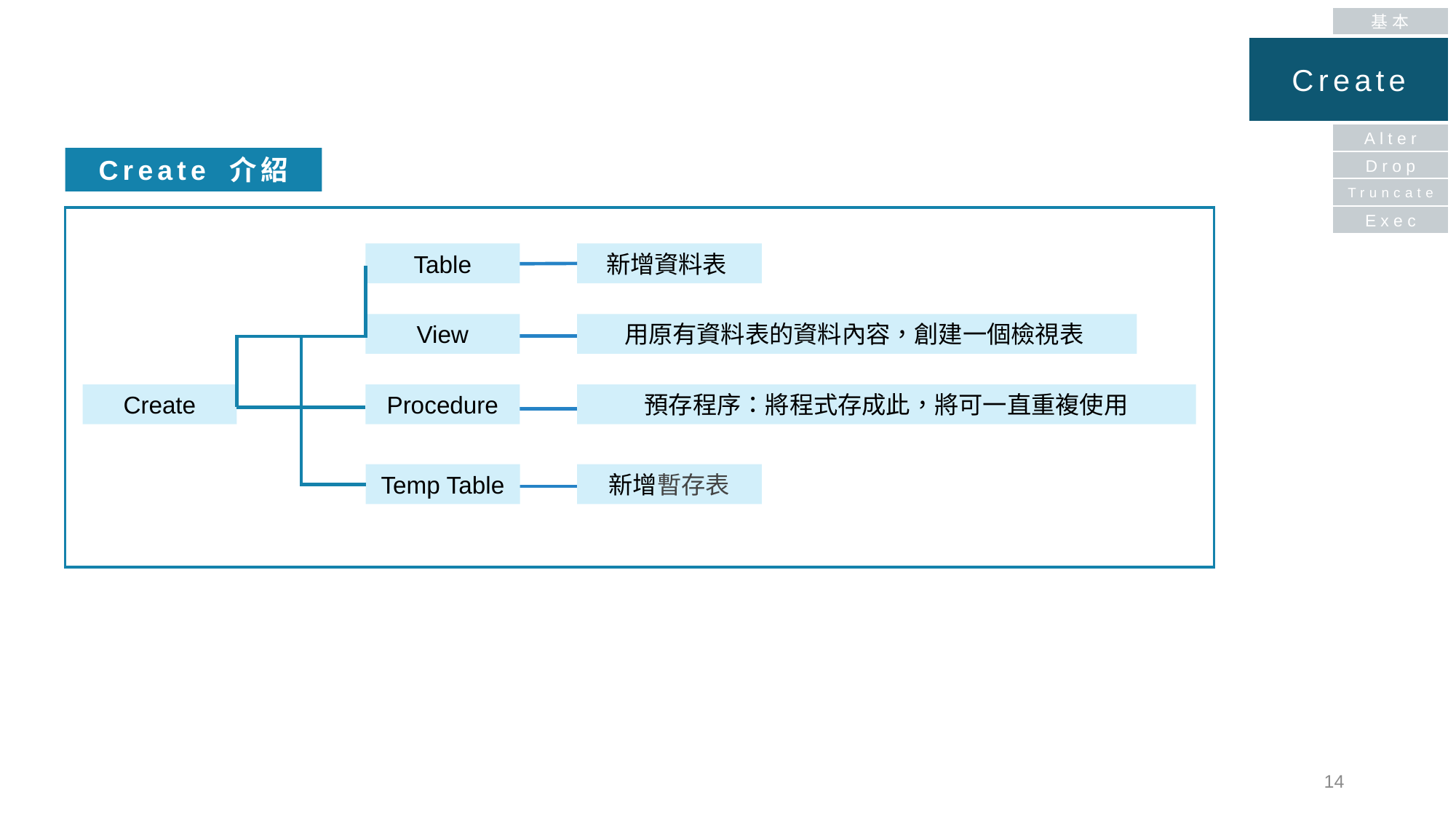

基本
Create
Alter
Create 介紹
Drop
Truncate
Exec

Table
View
Create
Procedure
Temp Table
新增資料表
用原有資料表的資料內容，創建一個檢視表
預存程序：將程式存成此，將可一直重複使用
新增暫存表
14